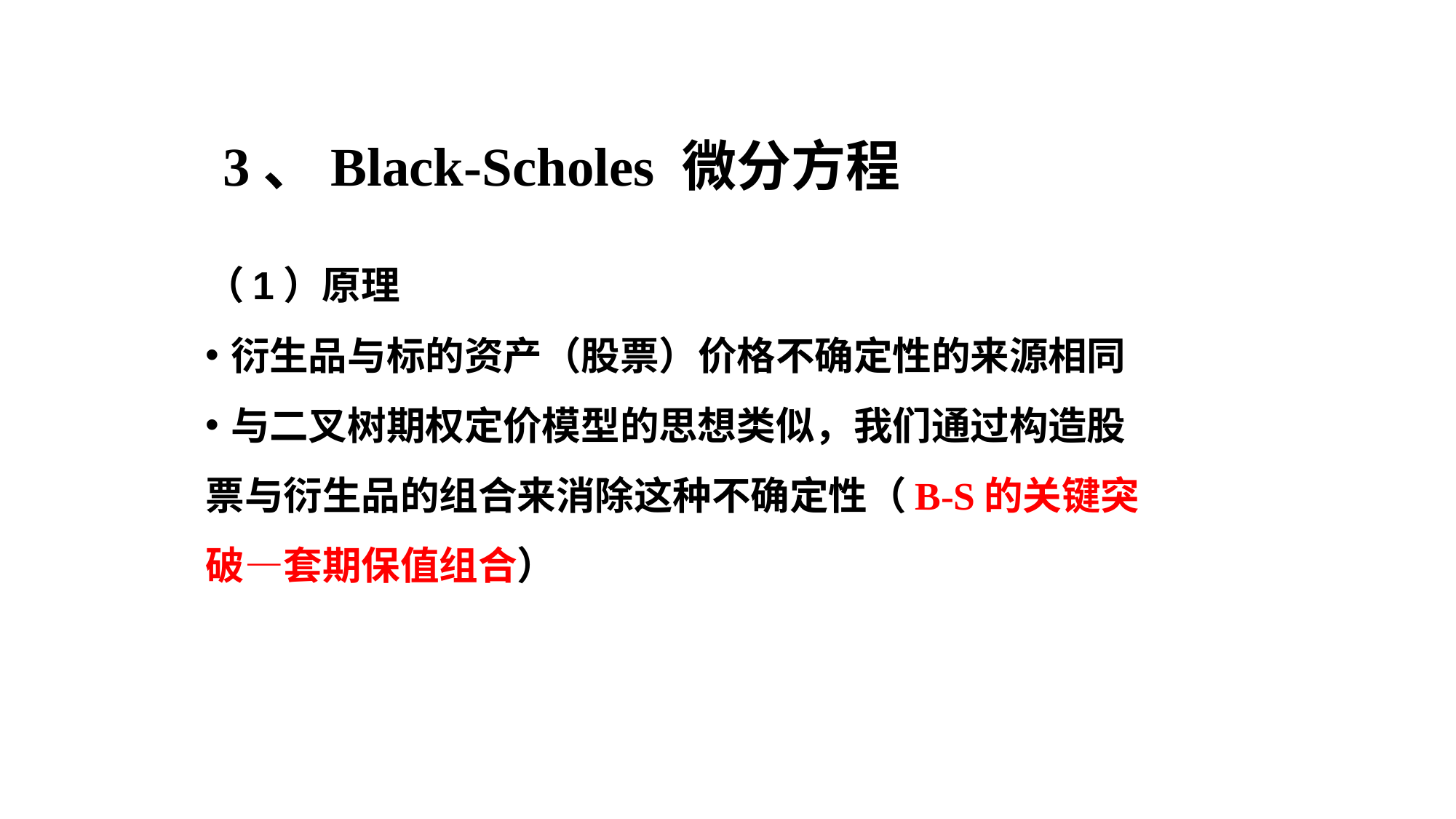

# 3、Black-Scholes 微分方程
（1）原理
衍生品与标的资产（股票）价格不确定性的来源相同
与二叉树期权定价模型的思想类似，我们通过构造股
票与衍生品的组合来消除这种不确定性（B-S的关键突
破—套期保值组合）